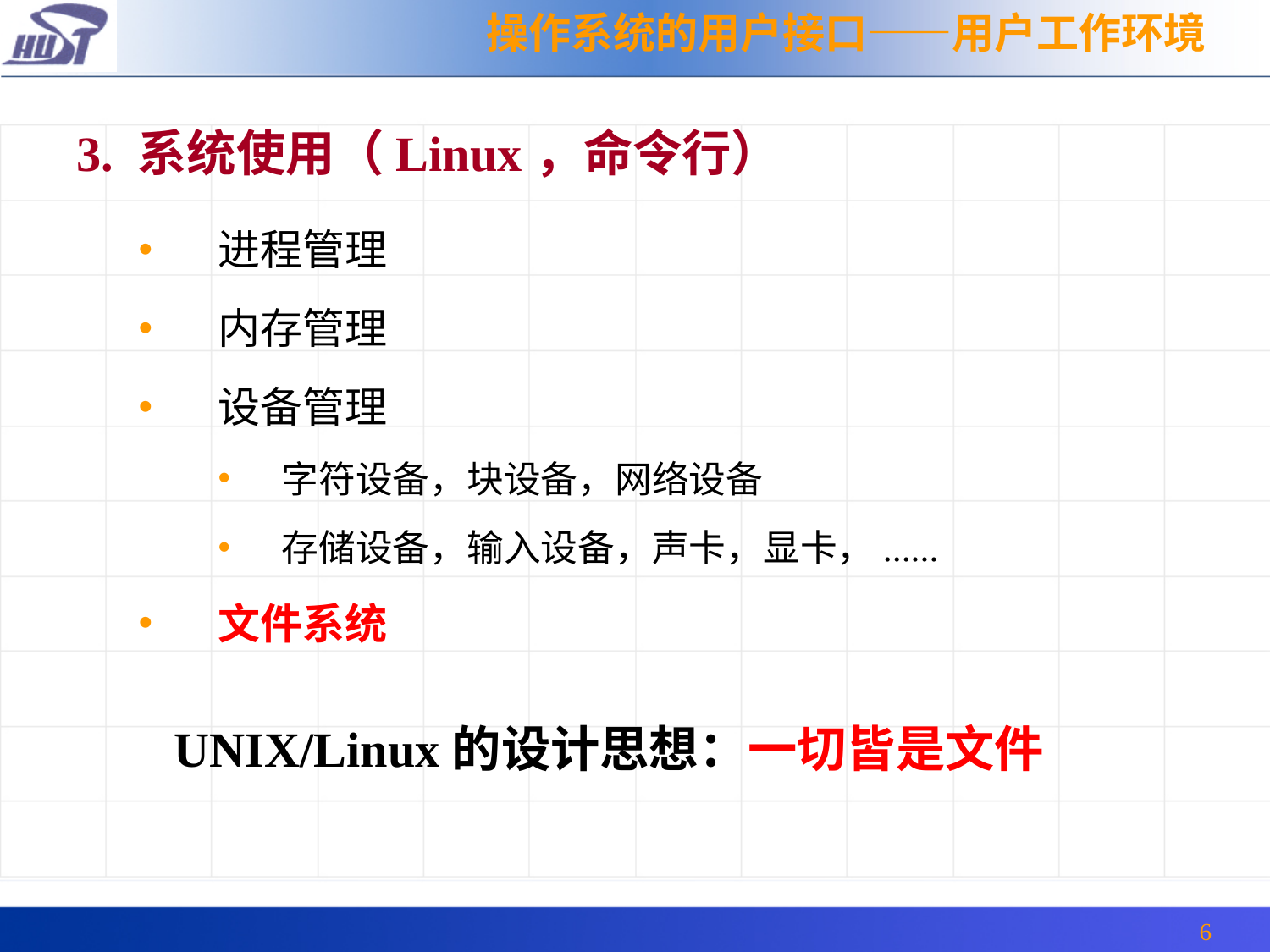

操作系统的用户接口——用户工作环境
3. 系统使用（Linux，命令行）
进程管理
内存管理
设备管理
字符设备，块设备，网络设备
存储设备，输入设备，声卡，显卡，......
文件系统
UNIX/Linux的设计思想：一切皆是文件
6